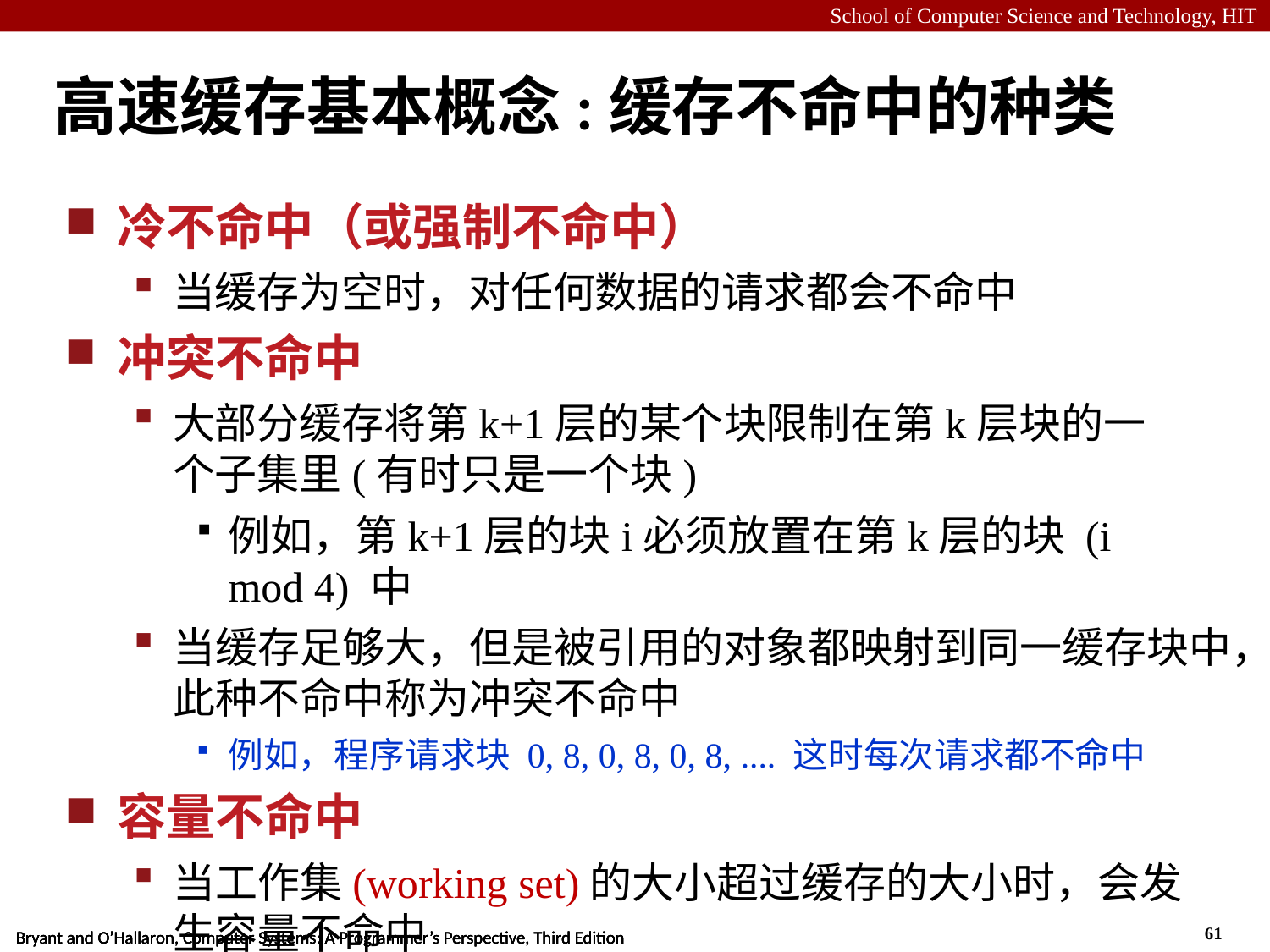

# 高速缓存基本概念:缓存不命中的种类
冷不命中（或强制不命中）
当缓存为空时，对任何数据的请求都会不命中
冲突不命中
大部分缓存将第k+1层的某个块限制在第k层块的一个子集里(有时只是一个块)
例如，第k+1层的块i必须放置在第k层的块 (i mod 4) 中
当缓存足够大，但是被引用的对象都映射到同一缓存块中，此种不命中称为冲突不命中
例如，程序请求块 0, 8, 0, 8, 0, 8, .... 这时每次请求都不命中
容量不命中
当工作集(working set)的大小超过缓存的大小时，会发生容量不命中